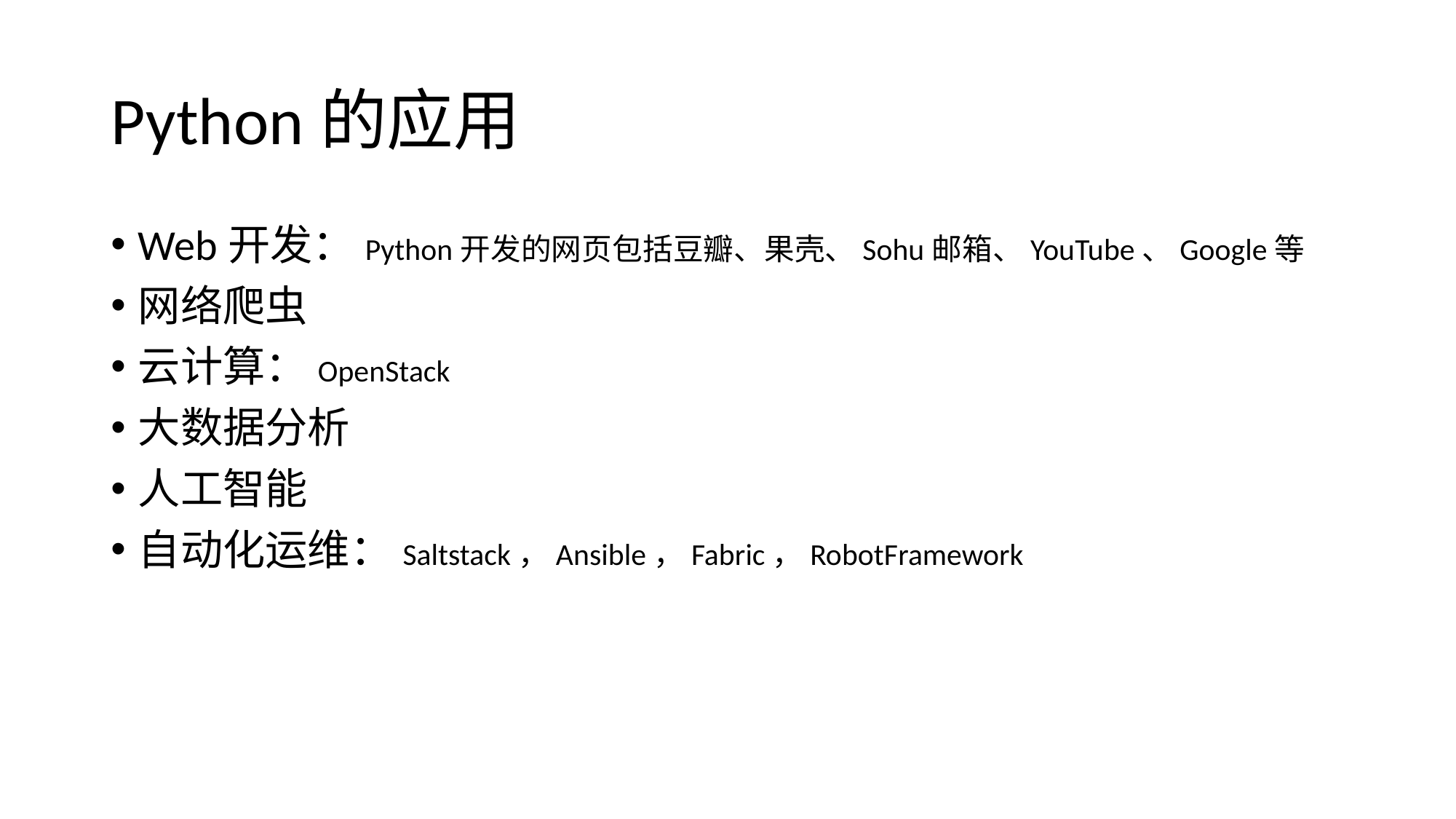

# Python的应用
Web开发：Python开发的网页包括豆瓣、果壳、Sohu邮箱、YouTube、Google等
网络爬虫
云计算：OpenStack
大数据分析
人工智能
自动化运维：Saltstack，Ansible，Fabric，RobotFramework